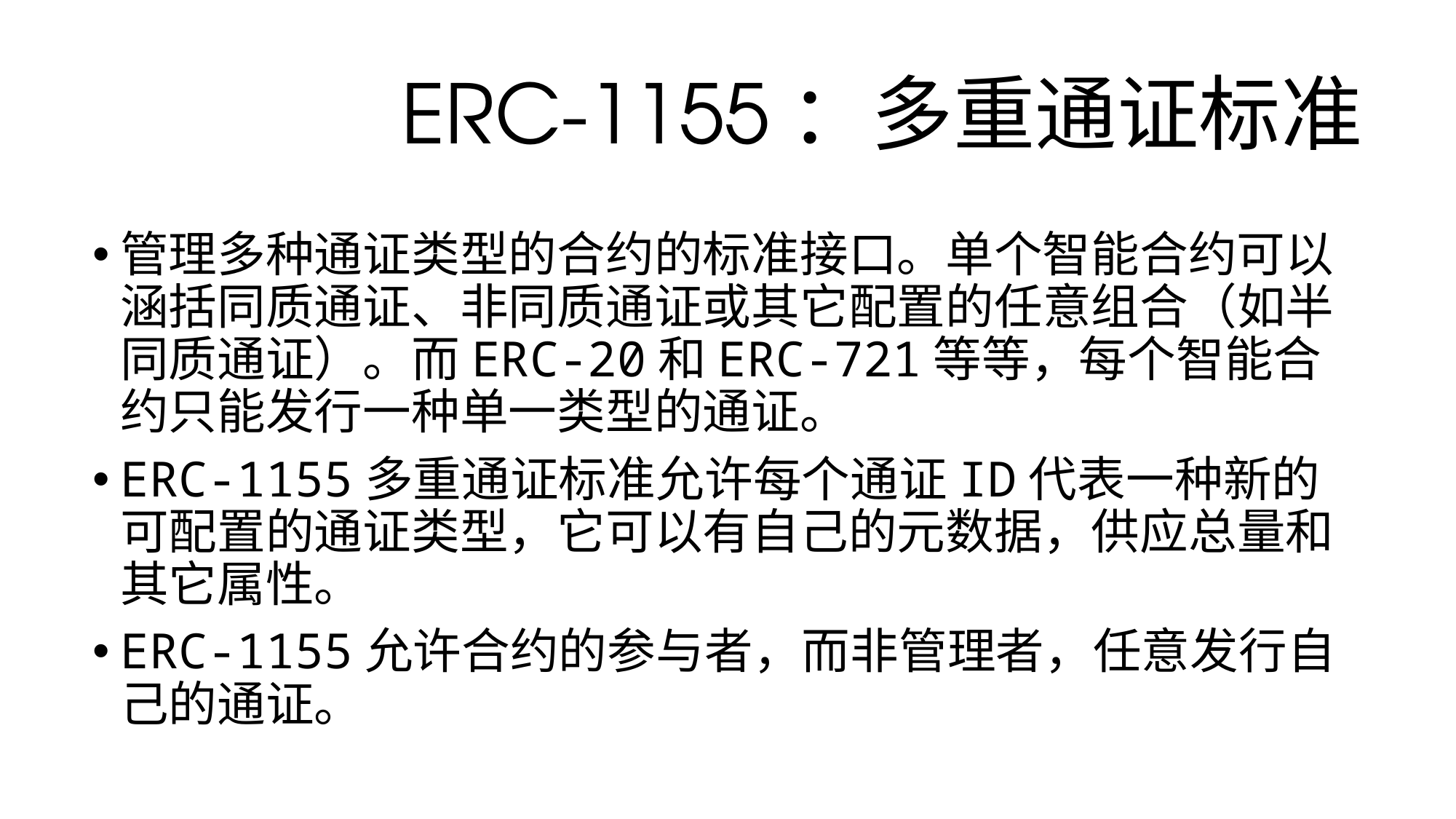

# ERC-1155：多重通证标准
管理多种通证类型的合约的标准接口。单个智能合约可以涵括同质通证、非同质通证或其它配置的任意组合（如半同质通证）。而ERC-20和ERC-721等等，每个智能合约只能发行一种单一类型的通证。
ERC-1155多重通证标准允许每个通证ID代表一种新的可配置的通证类型，它可以有自己的元数据，供应总量和其它属性。
ERC-1155允许合约的参与者，而非管理者，任意发行自己的通证。